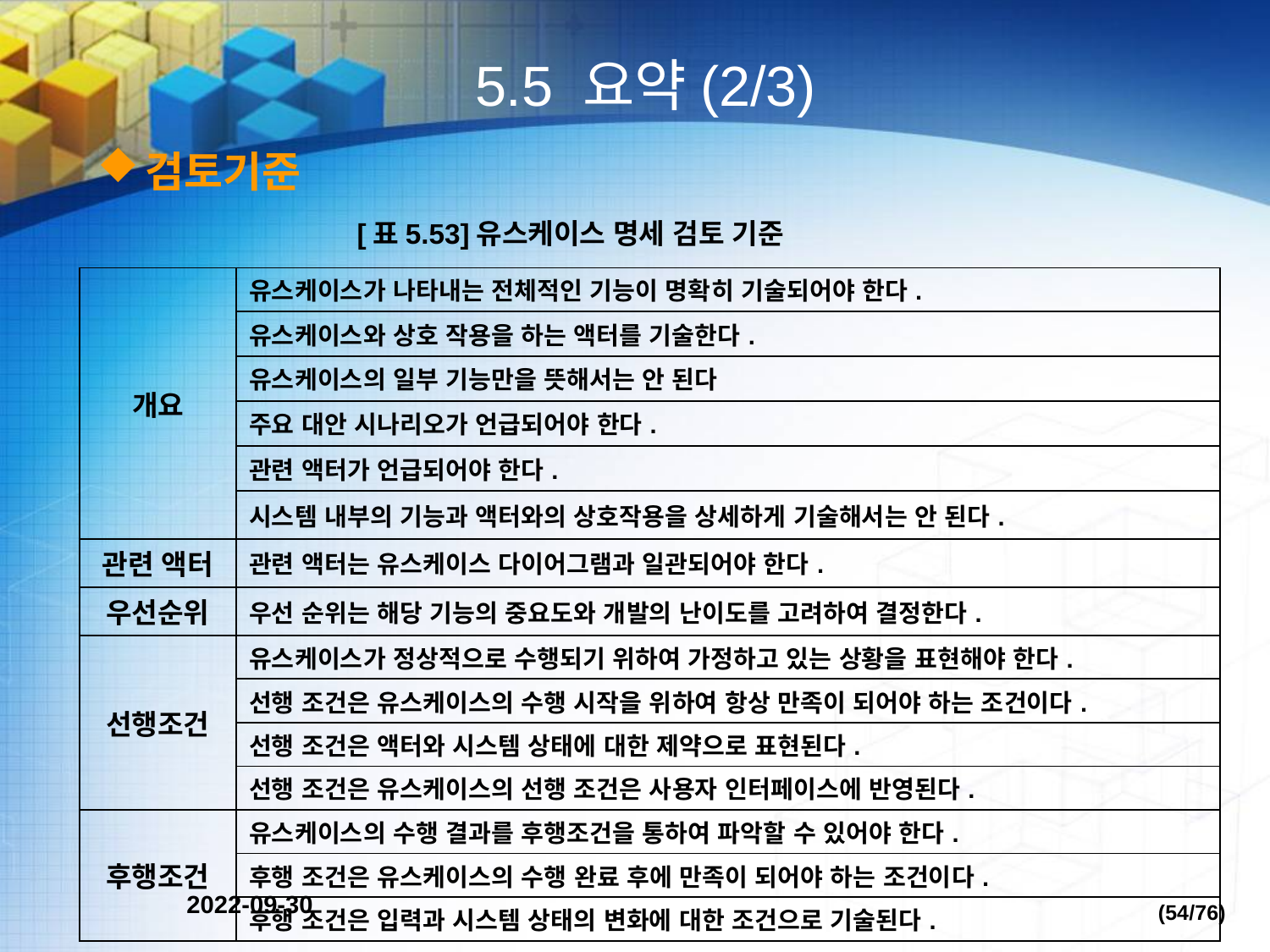

# 5.5 요약(2/3)
검토기준
[표5.53]유스케이스 명세 검토 기준
| 개요 | 유스케이스가 나타내는 전체적인 기능이 명확히 기술되어야 한다. |
| --- | --- |
|  | 유스케이스와 상호 작용을 하는 액터를 기술한다. |
|  | 유스케이스의 일부 기능만을 뜻해서는 안 된다 |
|  | 주요 대안 시나리오가 언급되어야 한다. |
|  | 관련 액터가 언급되어야 한다. |
|  | 시스템 내부의 기능과 액터와의 상호작용을 상세하게 기술해서는 안 된다. |
| 관련 액터 | 관련 액터는 유스케이스 다이어그램과 일관되어야 한다. |
| 우선순위 | 우선 순위는 해당 기능의 중요도와 개발의 난이도를 고려하여 결정한다. |
| 선행조건 | 유스케이스가 정상적으로 수행되기 위하여 가정하고 있는 상황을 표현해야 한다. |
|  | 선행 조건은 유스케이스의 수행 시작을 위하여 항상 만족이 되어야 하는 조건이다. |
|  | 선행 조건은 액터와 시스템 상태에 대한 제약으로 표현된다. |
|  | 선행 조건은 유스케이스의 선행 조건은 사용자 인터페이스에 반영된다. |
| 후행조건 | 유스케이스의 수행 결과를 후행조건을 통하여 파악할 수 있어야 한다. |
|  | 후행 조건은 유스케이스의 수행 완료 후에 만족이 되어야 하는 조건이다. |
|  | 후행 조건은 입력과 시스템 상태의 변화에 대한 조건으로 기술된다. |
(54/76)
2022-09-30